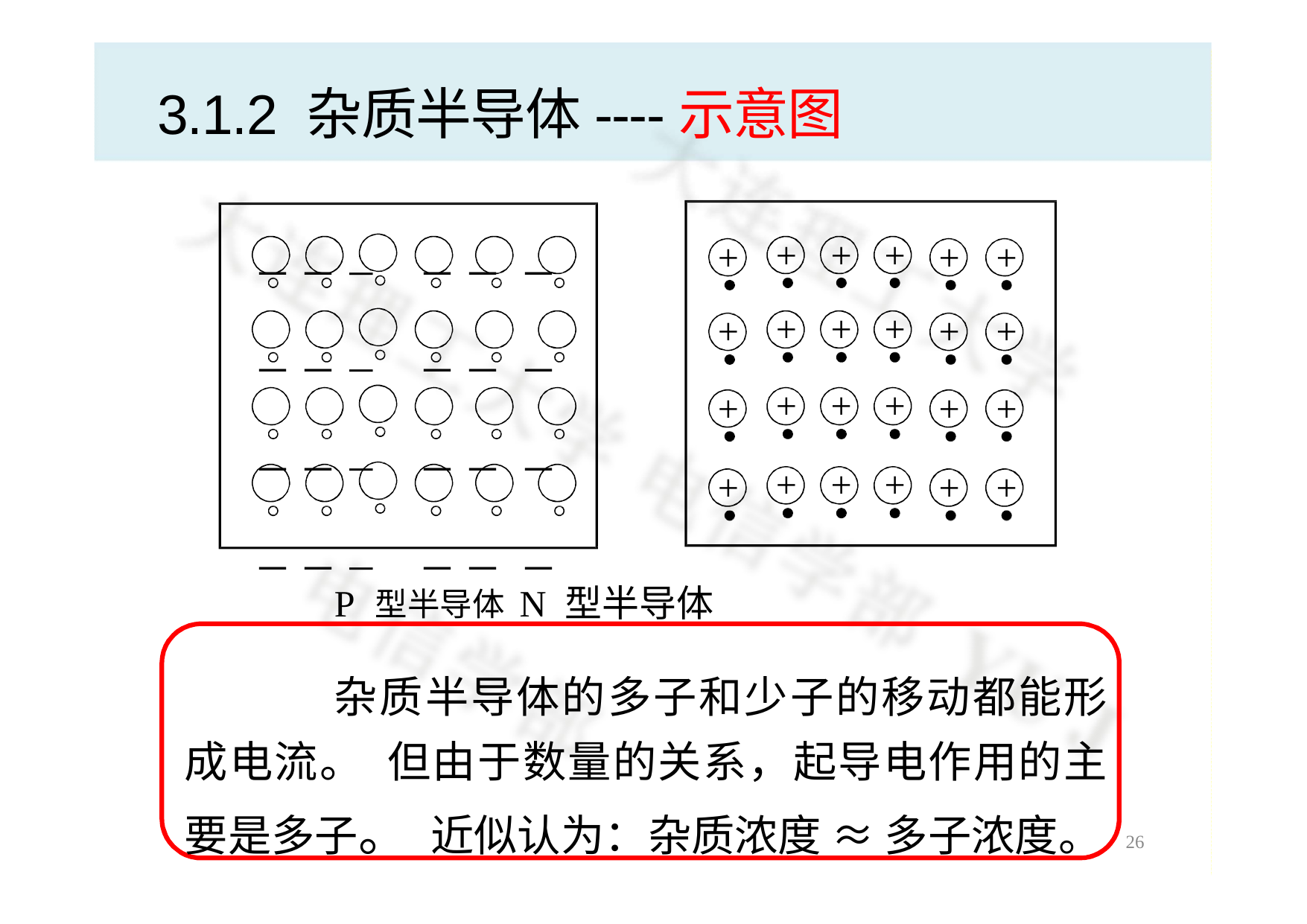

# 3.1.2 杂质半导体----示意图

+	+	+
+	+	+
－ － －	－ － －
－ － －	－ － －
－ － －	－ － －
－ － －	－ － －

+
+
+	+
+	+

+	+	+

+
+	+

+	+	+

+
+	+

P 型半导体	N 型半导体
杂质半导体的多子和少子的移动都能形成电流。  但由于数量的关系，起导电作用的主要是多子。  近似认为：杂质浓度 ≈ 多子浓度。

26